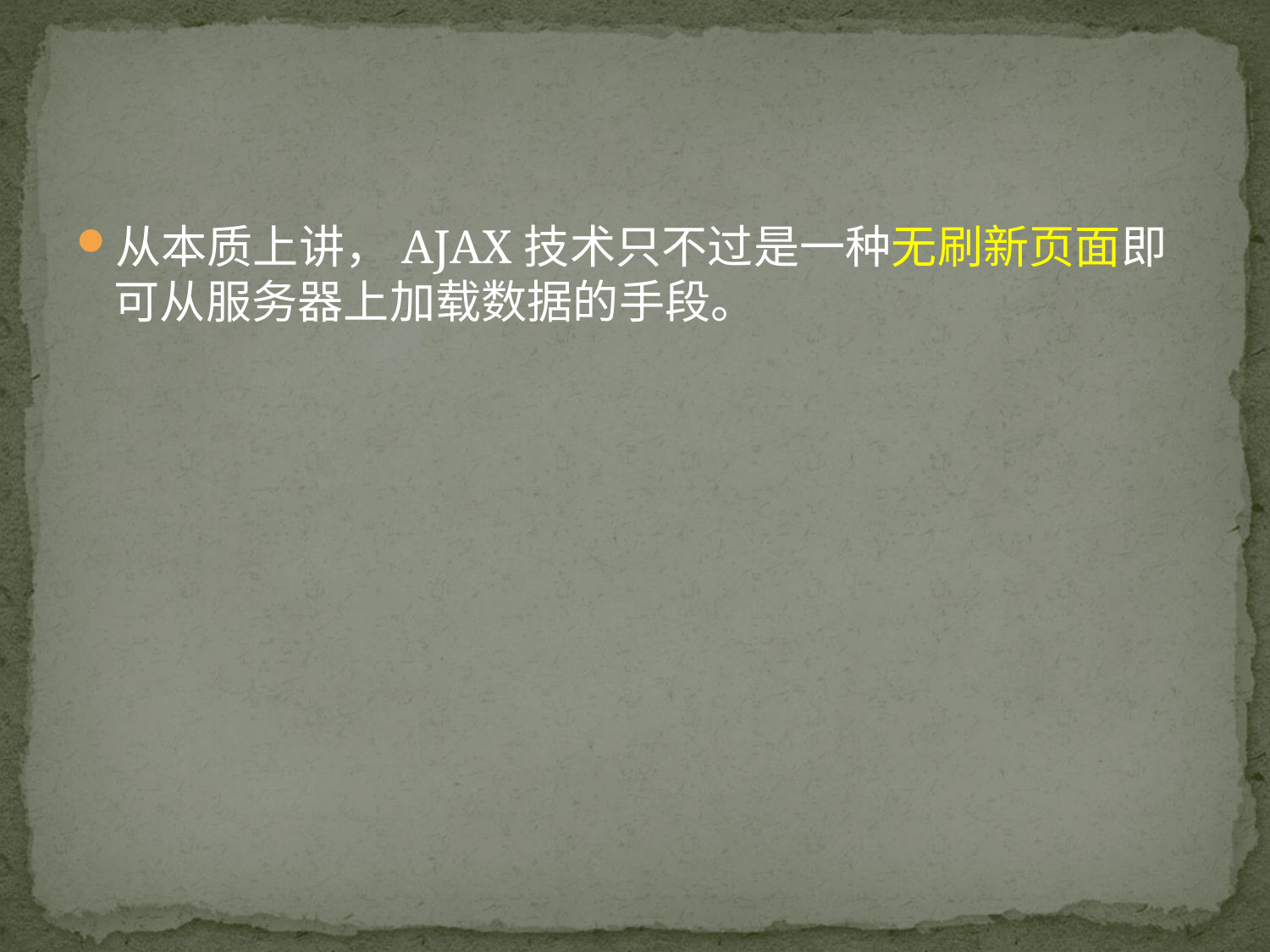

#
从本质上讲，AJAX技术只不过是一种无刷新页面即可从服务器上加载数据的手段。